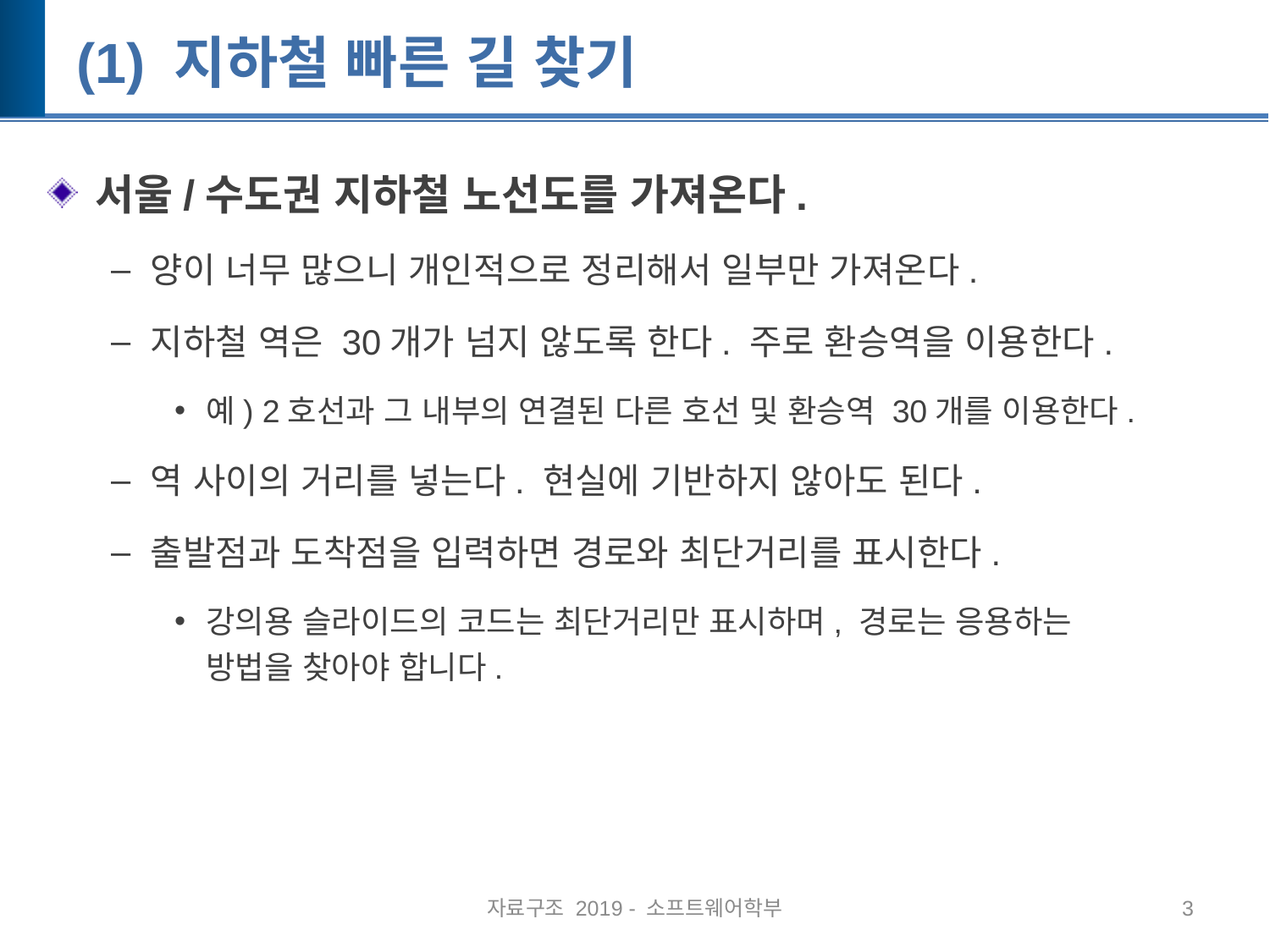

# (1) 지하철 빠른 길 찾기
서울/수도권 지하철 노선도를 가져온다.
양이 너무 많으니 개인적으로 정리해서 일부만 가져온다.
지하철 역은 30개가 넘지 않도록 한다. 주로 환승역을 이용한다.
예) 2호선과 그 내부의 연결된 다른 호선 및 환승역 30개를 이용한다.
역 사이의 거리를 넣는다. 현실에 기반하지 않아도 된다.
출발점과 도착점을 입력하면 경로와 최단거리를 표시한다.
강의용 슬라이드의 코드는 최단거리만 표시하며, 경로는 응용하는 방법을 찾아야 합니다.

자료구조 2019 - 소프트웨어학부
3